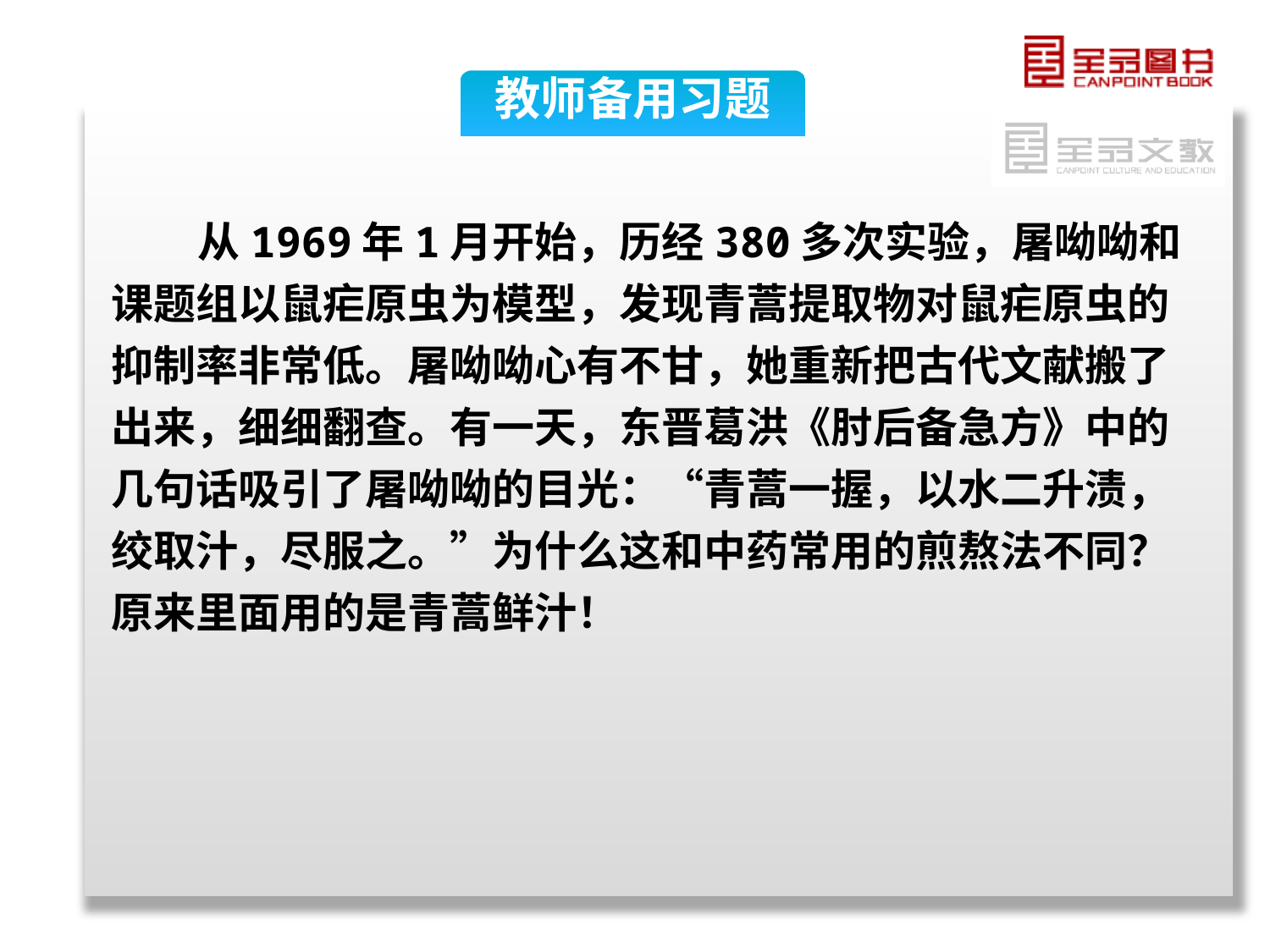

教师备用习题
从1969年1月开始，历经380多次实验，屠呦呦和课题组以鼠疟原虫为模型，发现青蒿提取物对鼠疟原虫的抑制率非常低。屠呦呦心有不甘，她重新把古代文献搬了出来，细细翻查。有一天，东晋葛洪《肘后备急方》中的几句话吸引了屠呦呦的目光：“青蒿一握，以水二升渍，绞取汁，尽服之。”为什么这和中药常用的煎熬法不同？原来里面用的是青蒿鲜汁！